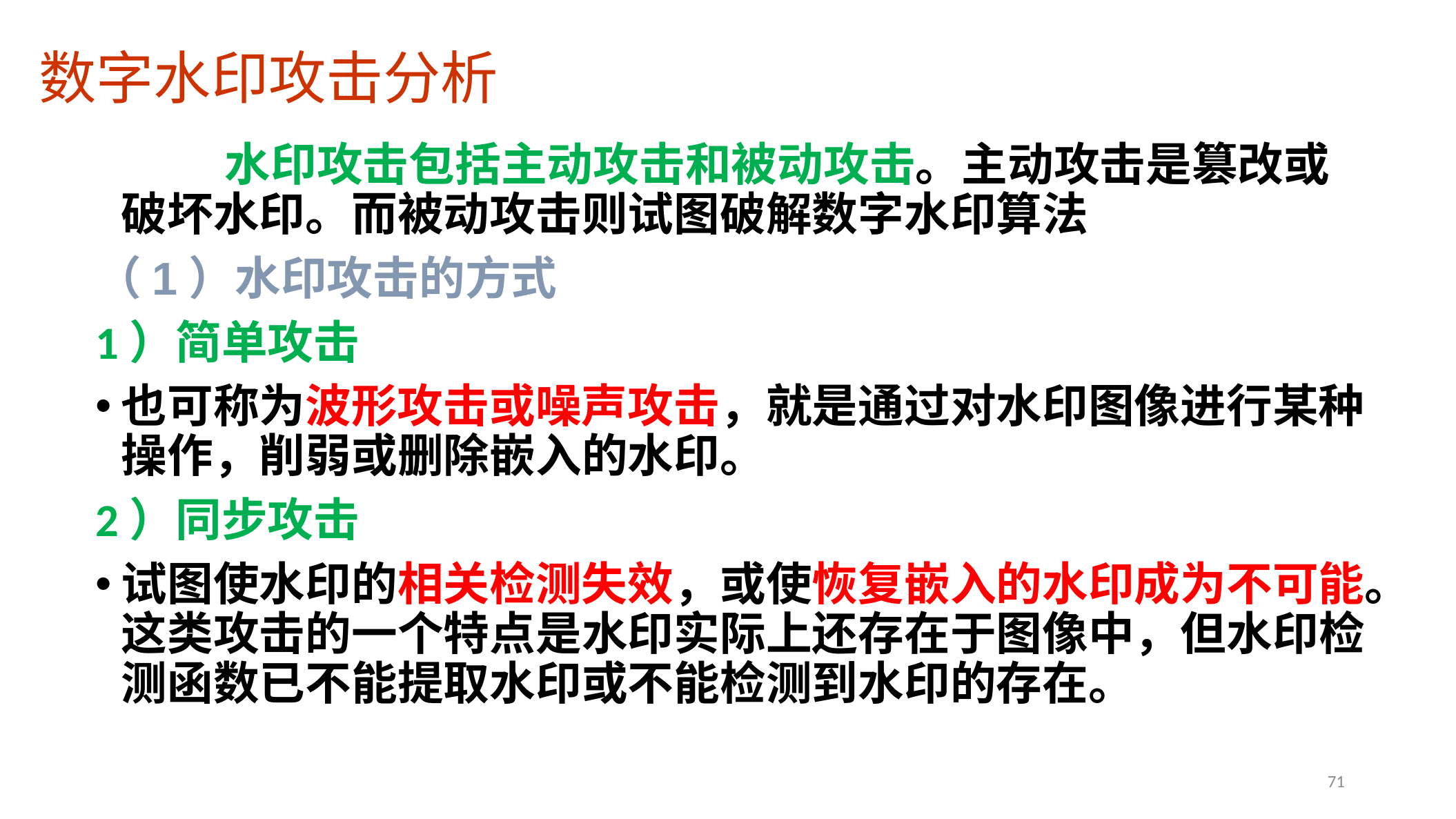

数字水印攻击分析
		水印攻击包括主动攻击和被动攻击。主动攻击是篡改或破坏水印。而被动攻击则试图破解数字水印算法
（1）水印攻击的方式
1）简单攻击
也可称为波形攻击或噪声攻击，就是通过对水印图像进行某种操作，削弱或删除嵌入的水印。
2）同步攻击
试图使水印的相关检测失效，或使恢复嵌入的水印成为不可能。这类攻击的一个特点是水印实际上还存在于图像中，但水印检测函数已不能提取水印或不能检测到水印的存在。

71